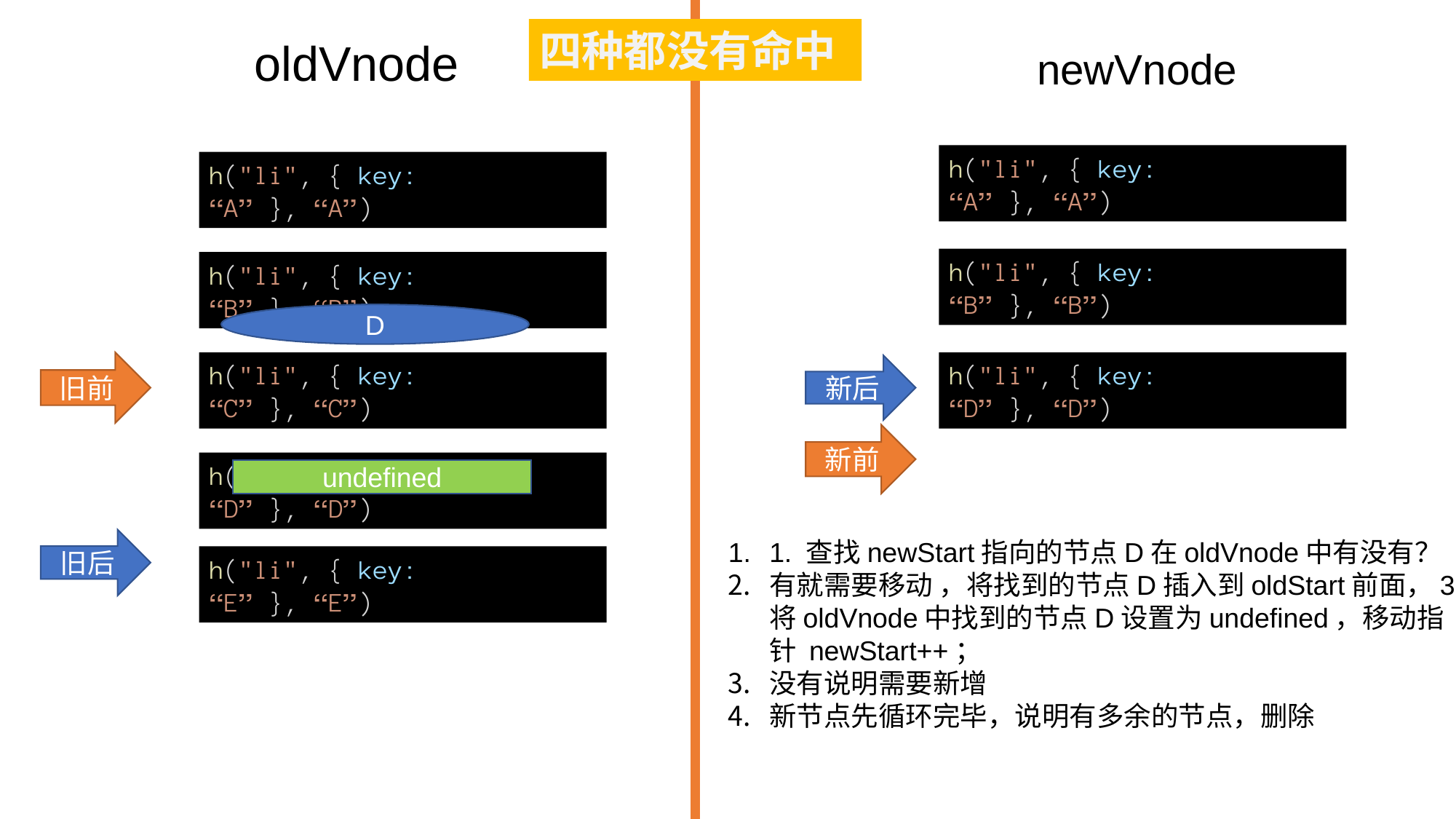

四种都没有命中
oldVnode
newVnode
h("li", { key: “A” }, “A”)
h("li", { key: “A” }, “A”)
h("li", { key: “B” }, “B”)
h("li", { key: “B” }, “B”)
D
旧前
h("li", { key: “C” }, “C”)
h("li", { key: “D” }, “D”)
新后
新前
h("li", { key: “D” }, “D”)
undefined
1. 查找newStart指向的节点D在oldVnode中有没有？
有就需要移动 ，将找到的节点D插入到oldStart前面，3. 将oldVnode中找到的节点D设置为undefined，移动指针 newStart++；
没有说明需要新增
新节点先循环完毕，说明有多余的节点，删除

旧后
h("li", { key: “E” }, “E”)